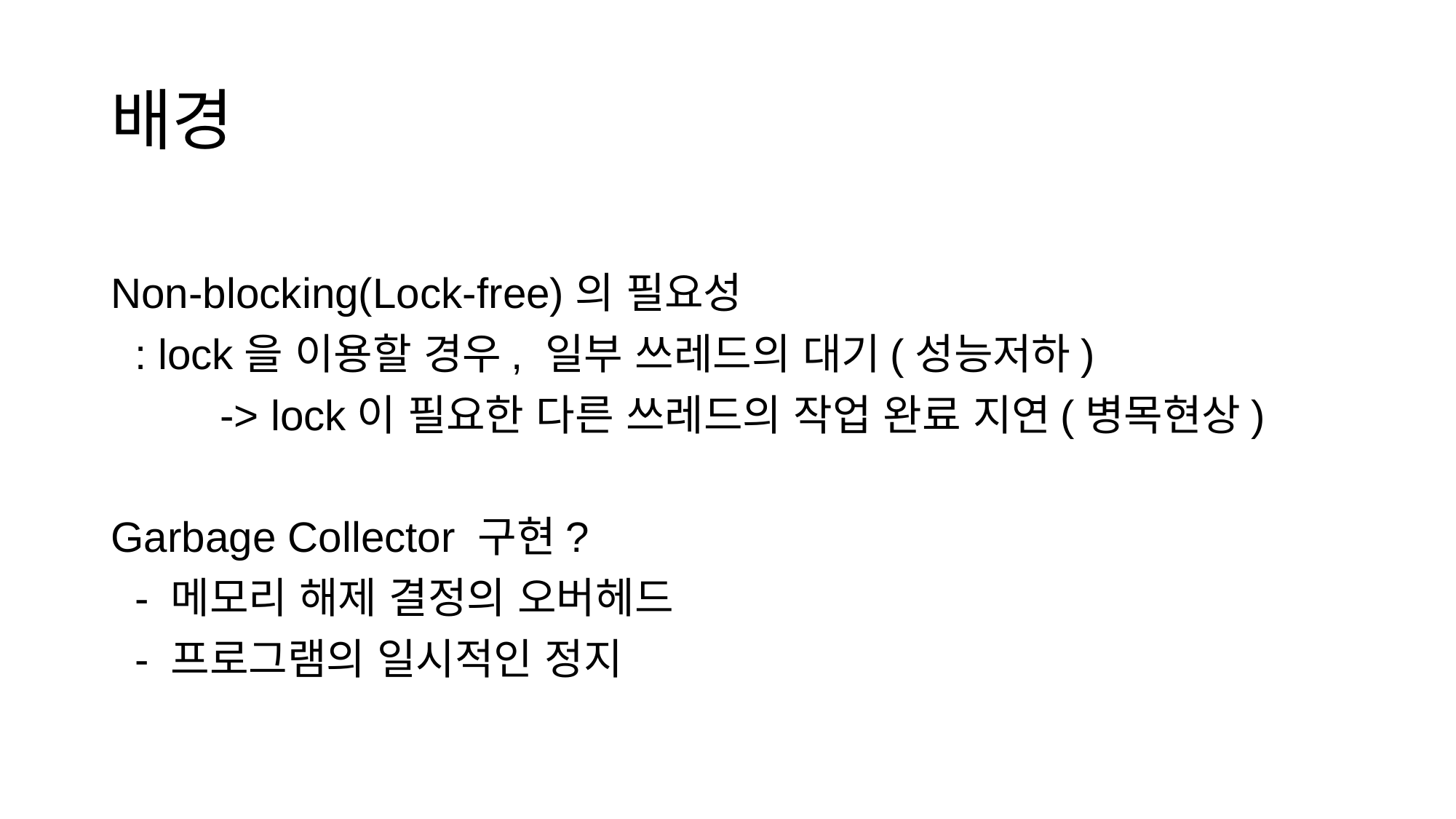

# 배경
Non-blocking(Lock-free)의 필요성
  : lock을 이용할 경우, 일부 쓰레드의 대기(성능저하)
	-> lock이 필요한 다른 쓰레드의 작업 완료 지연(병목현상)

Garbage Collector 구현?
  - 메모리 해제 결정의 오버헤드
  - 프로그램의 일시적인 정지